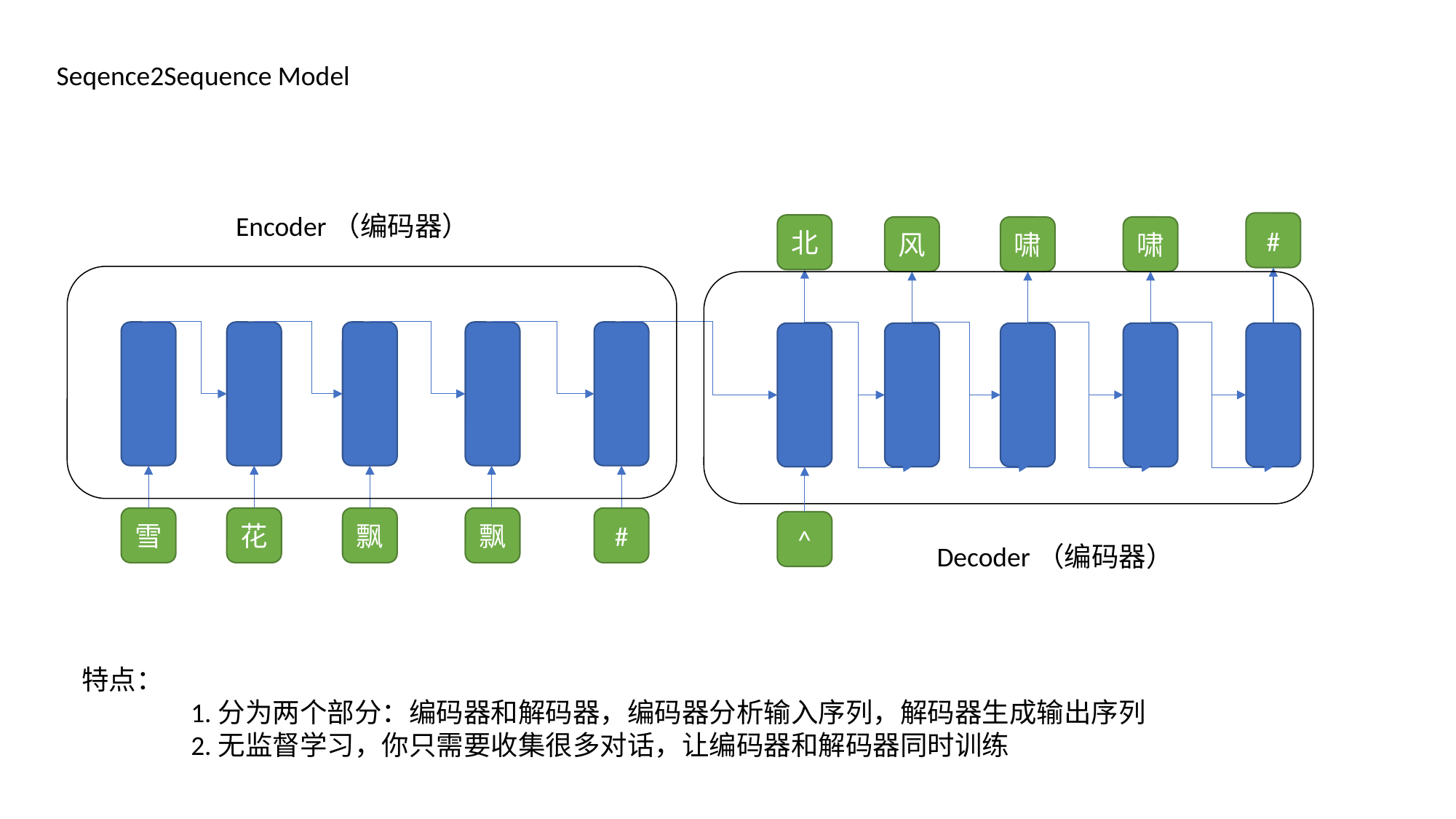

Seqence2Sequence Model
Encoder（编码器）
#
北
风
啸
啸

雪
花
飘
飘
#
^
Decoder（编码器）
特点：
	1.分为两个部分：编码器和解码器，编码器分析输入序列，解码器生成输出序列
	2.无监督学习，你只需要收集很多对话，让编码器和解码器同时训练